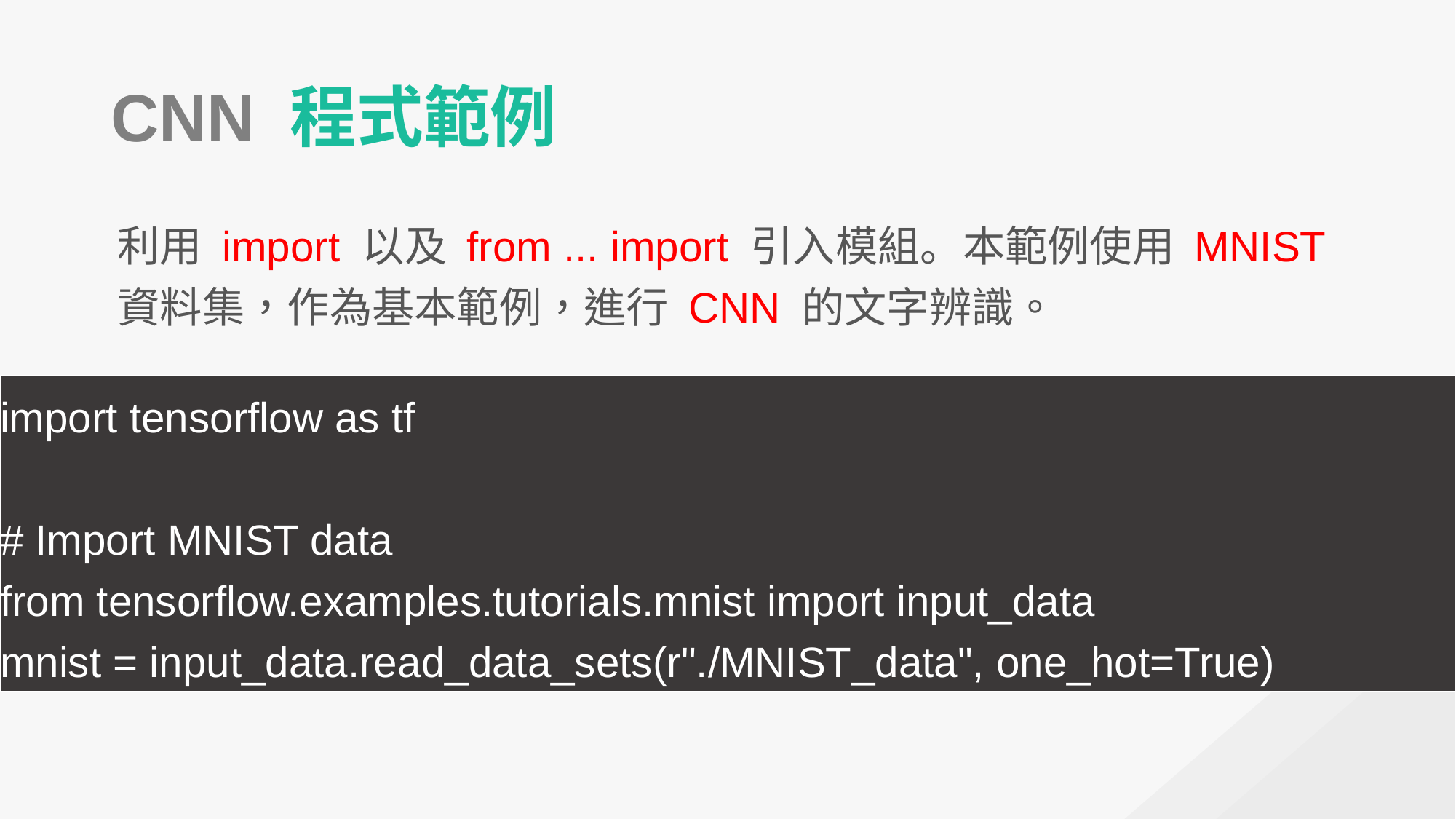

CNN 程式範例
利用 import 以及 from ... import 引入模組。本範例使用 MNIST 資料集，作為基本範例，進行 CNN 的文字辨識。
import tensorflow as tf

# Import MNIST data
from tensorflow.examples.tutorials.mnist import input_data
mnist = input_data.read_data_sets(r"./MNIST_data", one_hot=True)